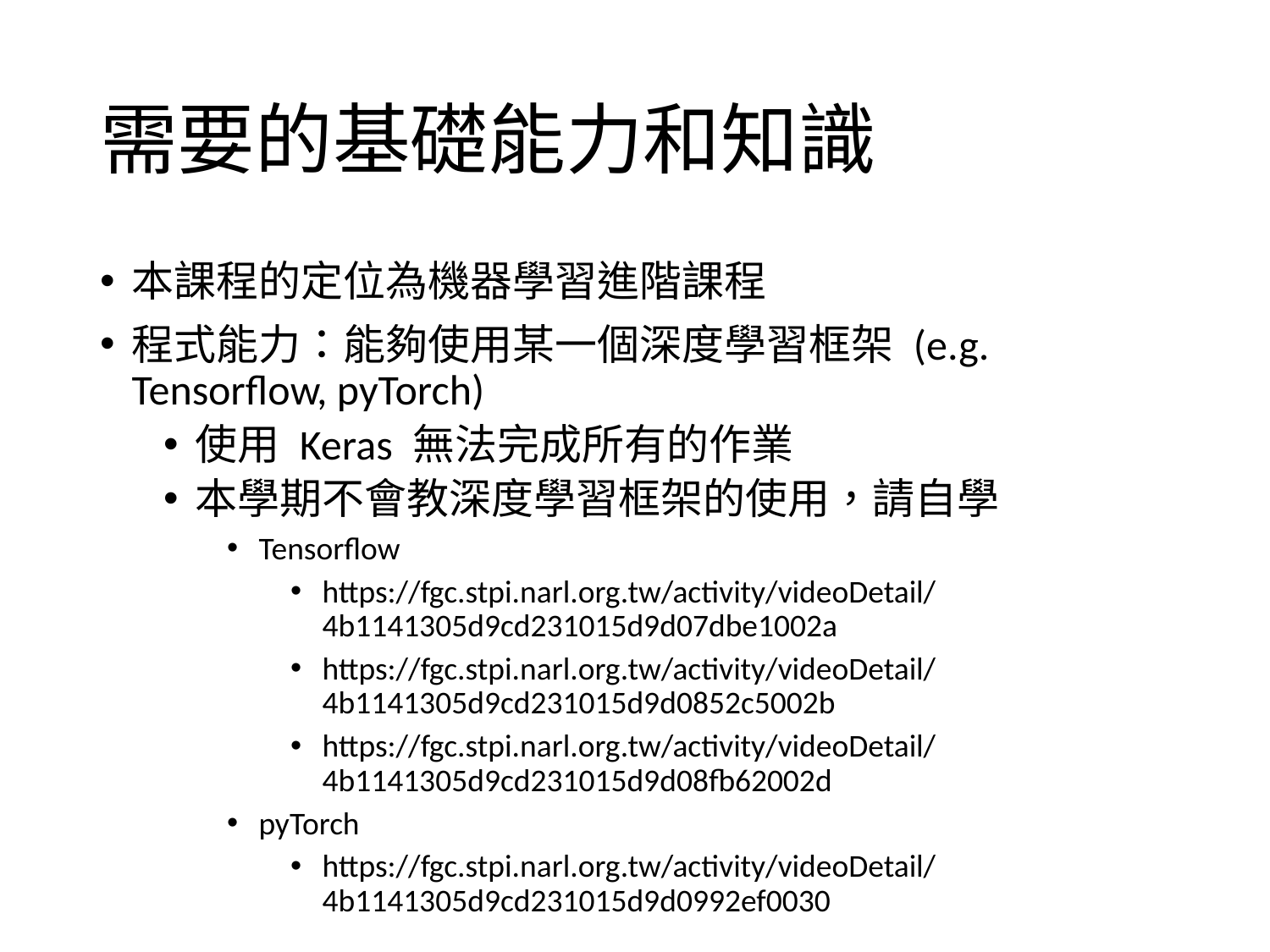

# 需要的基礎能力和知識
本課程的定位為機器學習進階課程
程式能力：能夠使用某一個深度學習框架 (e.g. Tensorflow, pyTorch)
使用 Keras 無法完成所有的作業
本學期不會教深度學習框架的使用，請自學
Tensorflow
https://fgc.stpi.narl.org.tw/activity/videoDetail/4b1141305d9cd231015d9d07dbe1002a
https://fgc.stpi.narl.org.tw/activity/videoDetail/4b1141305d9cd231015d9d0852c5002b
https://fgc.stpi.narl.org.tw/activity/videoDetail/4b1141305d9cd231015d9d08fb62002d
pyTorch
https://fgc.stpi.narl.org.tw/activity/videoDetail/4b1141305d9cd231015d9d0992ef0030